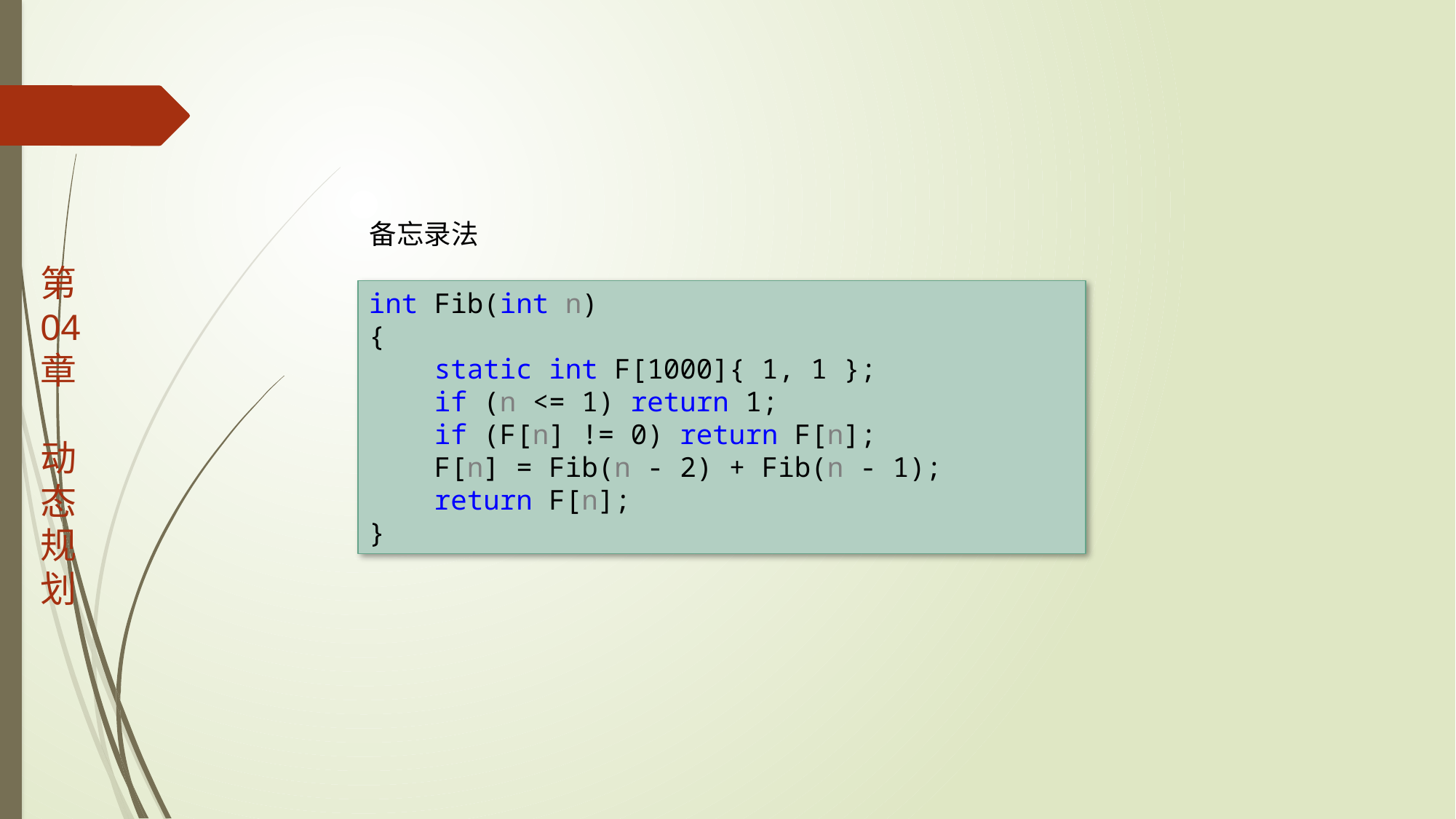

备忘录法
int Fib(int n)
{
    static int F[1000]{ 1, 1 };
    if (n <= 1) return 1;
    if (F[n] != 0) return F[n];
    F[n] = Fib(n - 2) + Fib(n - 1);
    return F[n];
}